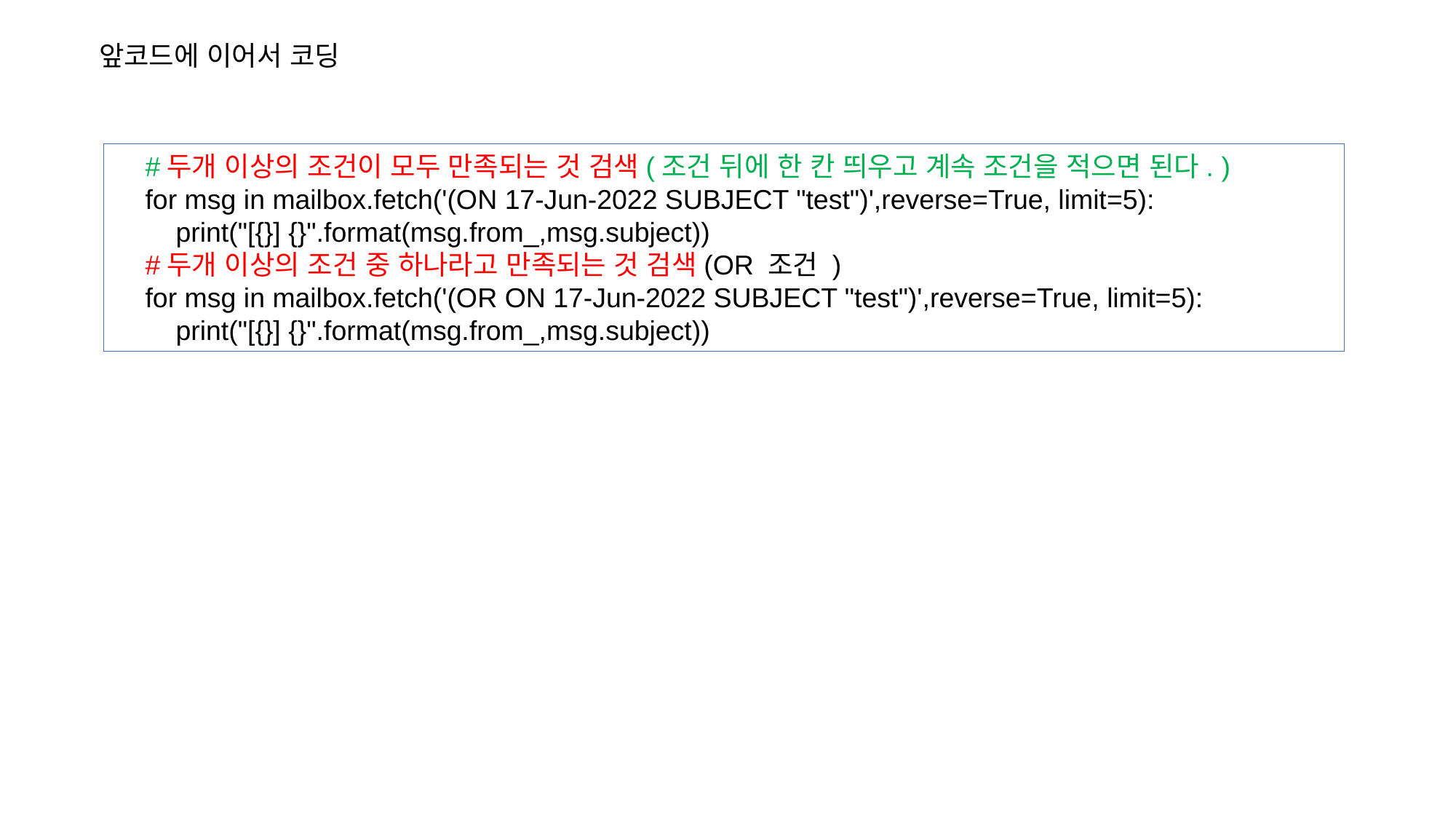

앞코드에 이어서 코딩
    #두개 이상의 조건이 모두 만족되는 것 검색(조건 뒤에 한 칸 띄우고 계속 조건을 적으면 된다. )
    for msg in mailbox.fetch('(ON 17-Jun-2022 SUBJECT "test")',reverse=True, limit=5):
        print("[{}] {}".format(msg.from_,msg.subject))
    #두개 이상의 조건 중 하나라고 만족되는 것 검색(OR 조건 )
    for msg in mailbox.fetch('(OR ON 17-Jun-2022 SUBJECT "test")',reverse=True, limit=5):
        print("[{}] {}".format(msg.from_,msg.subject))